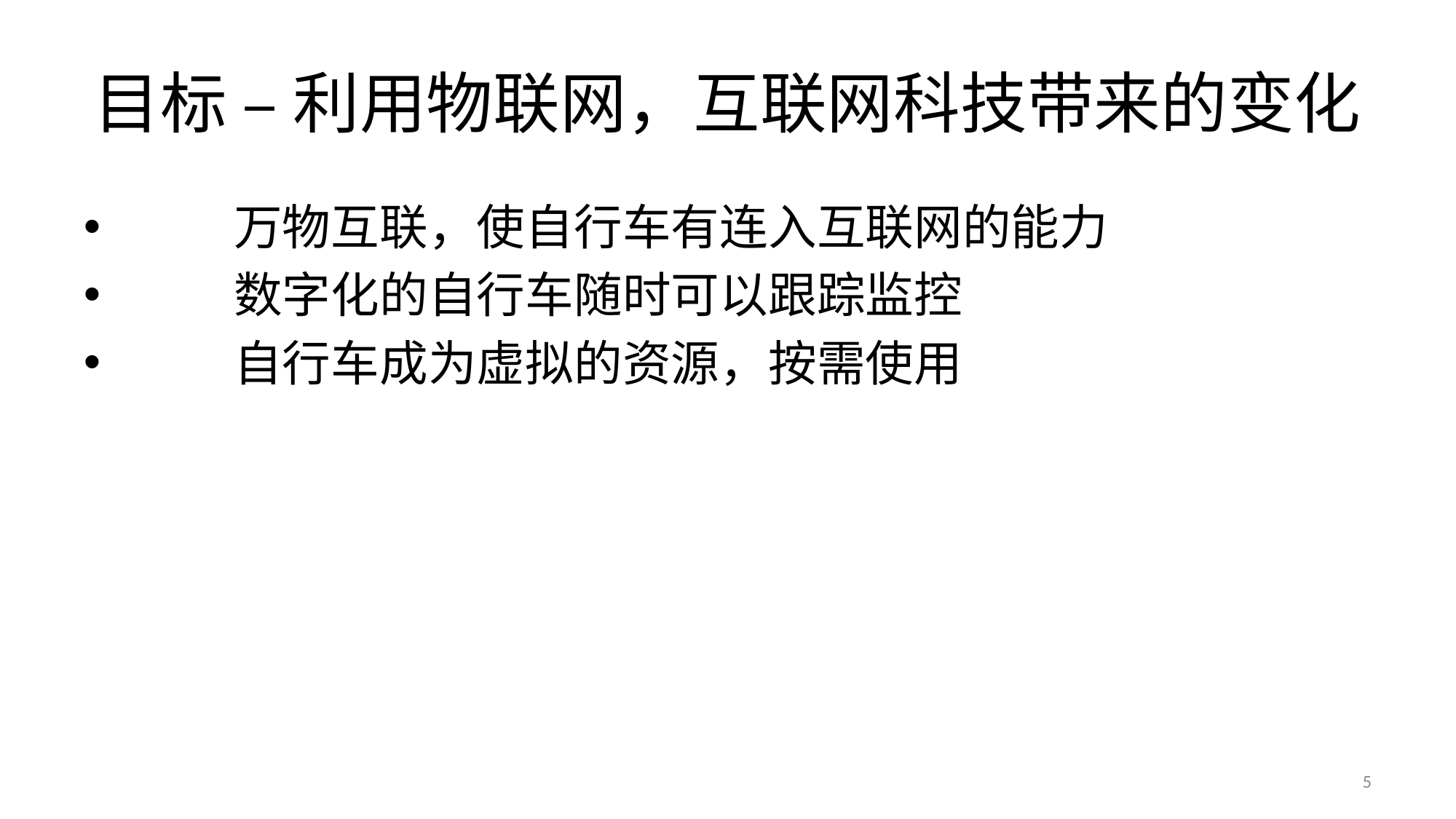

# 目标 – 利用物联网，互联网科技带来的变化
	万物互联，使自行车有连入互联网的能力
	数字化的自行车随时可以跟踪监控
	自行车成为虚拟的资源，按需使用

5